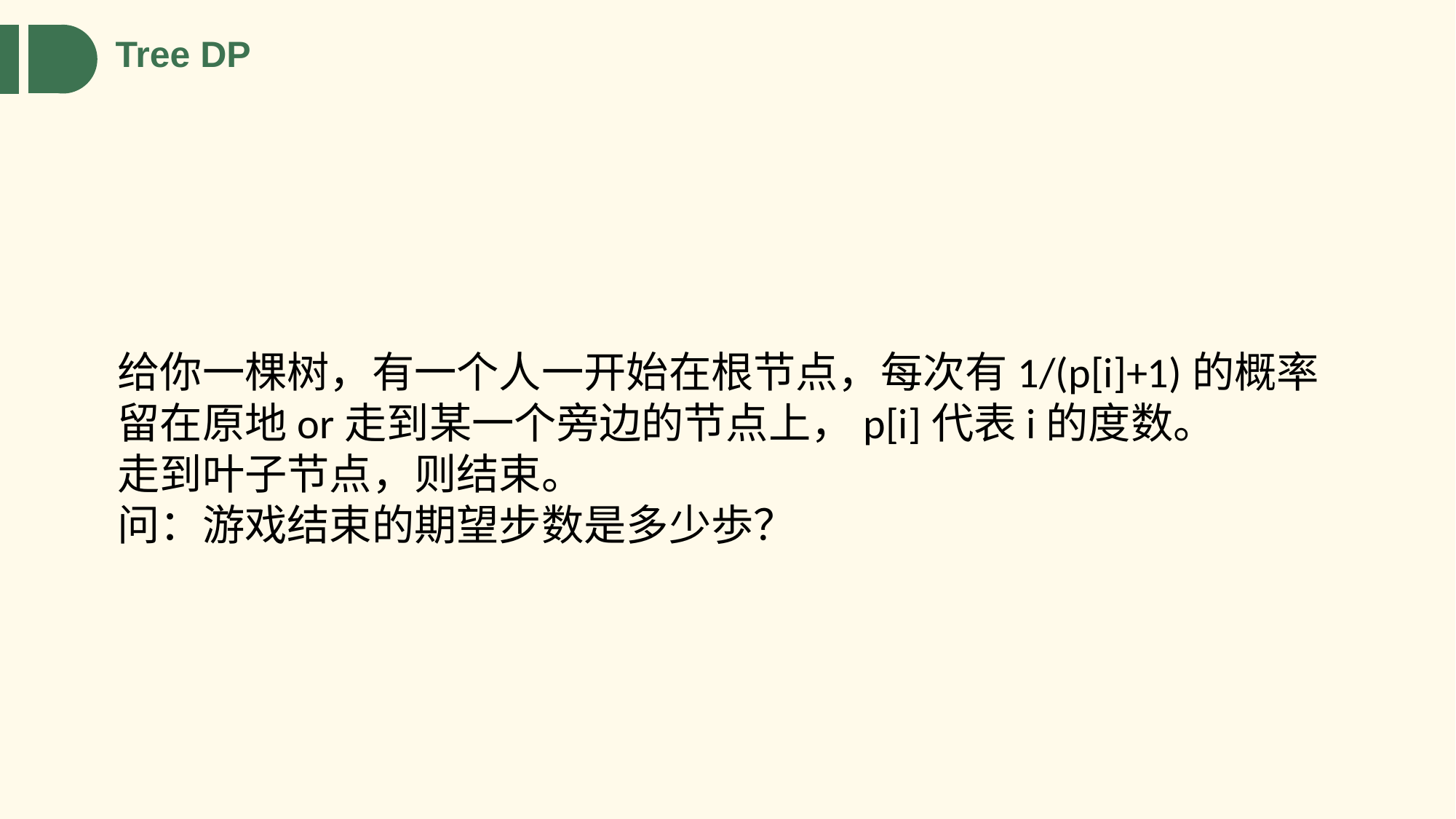

Tree DP
给你一棵树，有一个人一开始在根节点，每次有1/(p[i]+1)的概率留在原地or走到某一个旁边的节点上，p[i]代表i的度数。
走到叶子节点，则结束。
问：游戏结束的期望步数是多少歩？